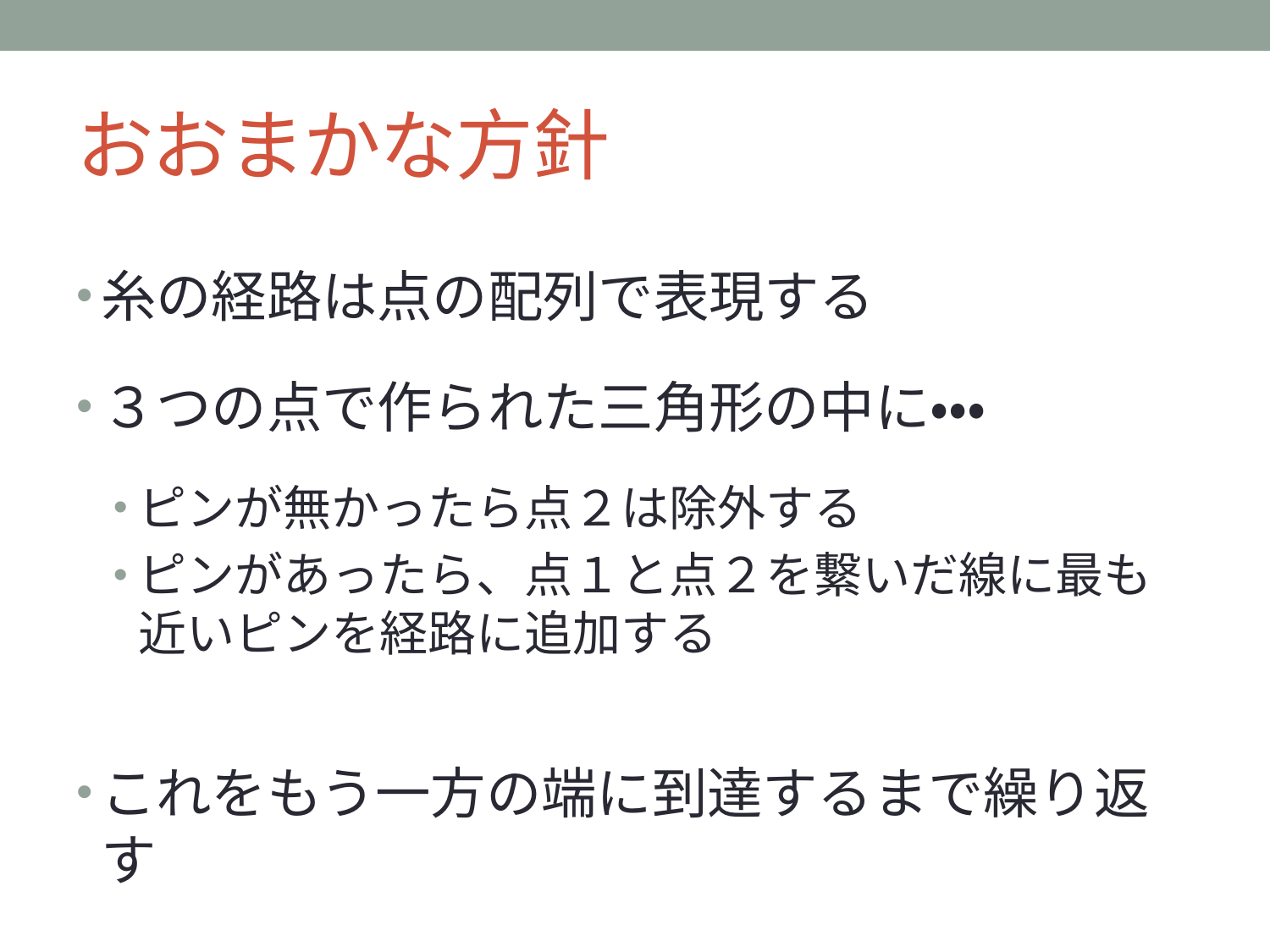

# おおまかな方針
糸の経路は点の配列で表現する
３つの点で作られた三角形の中に・・・
ピンが無かったら点２は除外する
ピンがあったら、点１と点２を繋いだ線に最も近いピンを経路に追加する

これをもう一方の端に到達するまで繰り返す